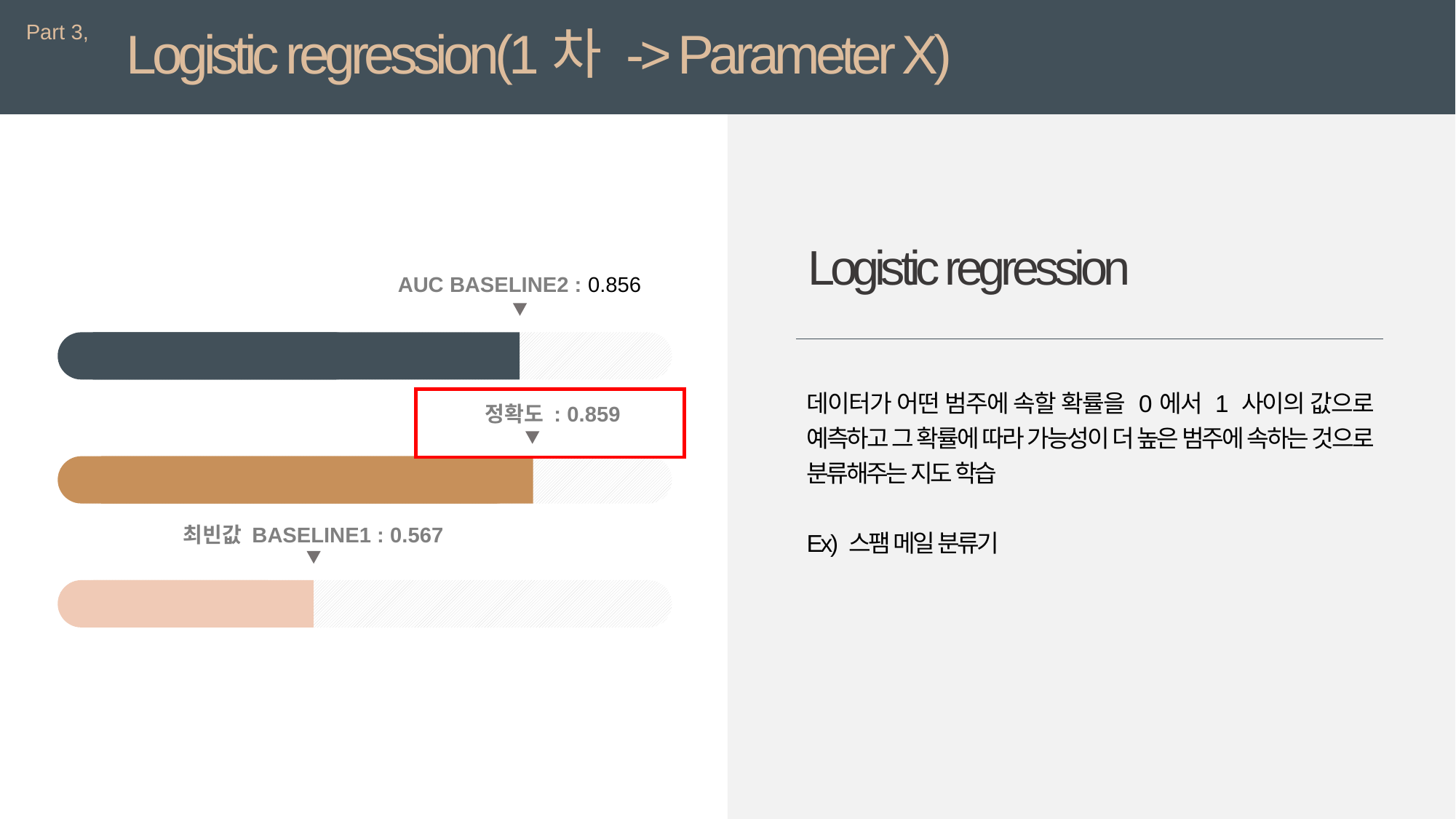

Part 3,
Logistic regression(1차 -> Parameter X)

Logistic regression
AUC BASELINE2 : 0.856

데이터가 어떤 범주에 속할 확률을 0에서 1 사이의 값으로 예측하고 그 확률에 따라 가능성이 더 높은 범주에 속하는 것으로 분류해주는 지도 학습

Ex) 스팸 메일 분류기

정확도 : 0.859

최빈값 BASELINE1 : 0.567